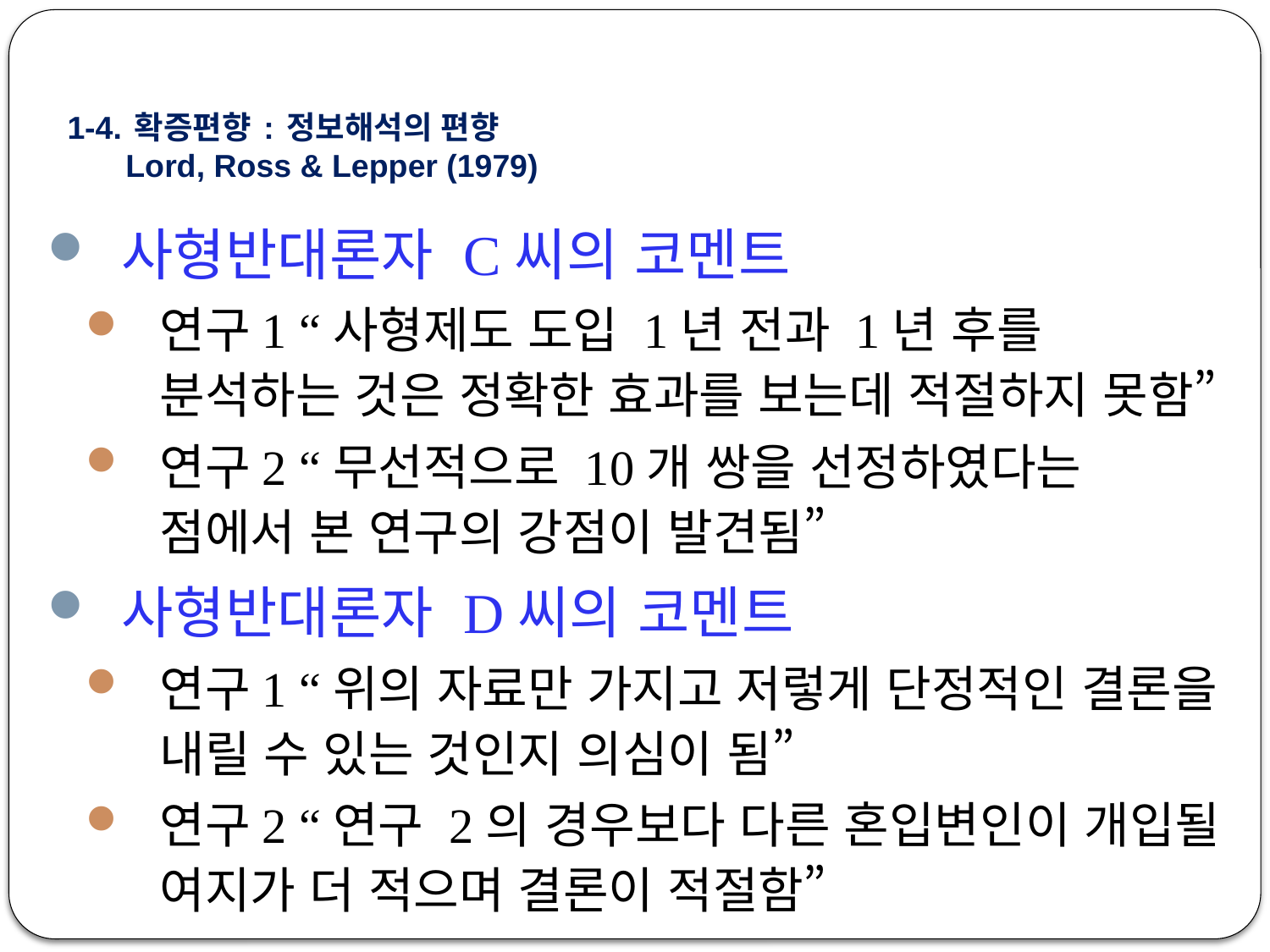

# 1-4. 확증편향 : 정보해석의 편향 Lord, Ross & Lepper (1979)
사형반대론자 C씨의 코멘트
연구1 “사형제도 도입 1년 전과 1년 후를 분석하는 것은 정확한 효과를 보는데 적절하지 못함”
연구2 “무선적으로 10개 쌍을 선정하였다는 점에서 본 연구의 강점이 발견됨”
사형반대론자 D씨의 코멘트
연구1 “위의 자료만 가지고 저렇게 단정적인 결론을 내릴 수 있는 것인지 의심이 됨”
연구2 “연구 2의 경우보다 다른 혼입변인이 개입될 여지가 더 적으며 결론이 적절함”